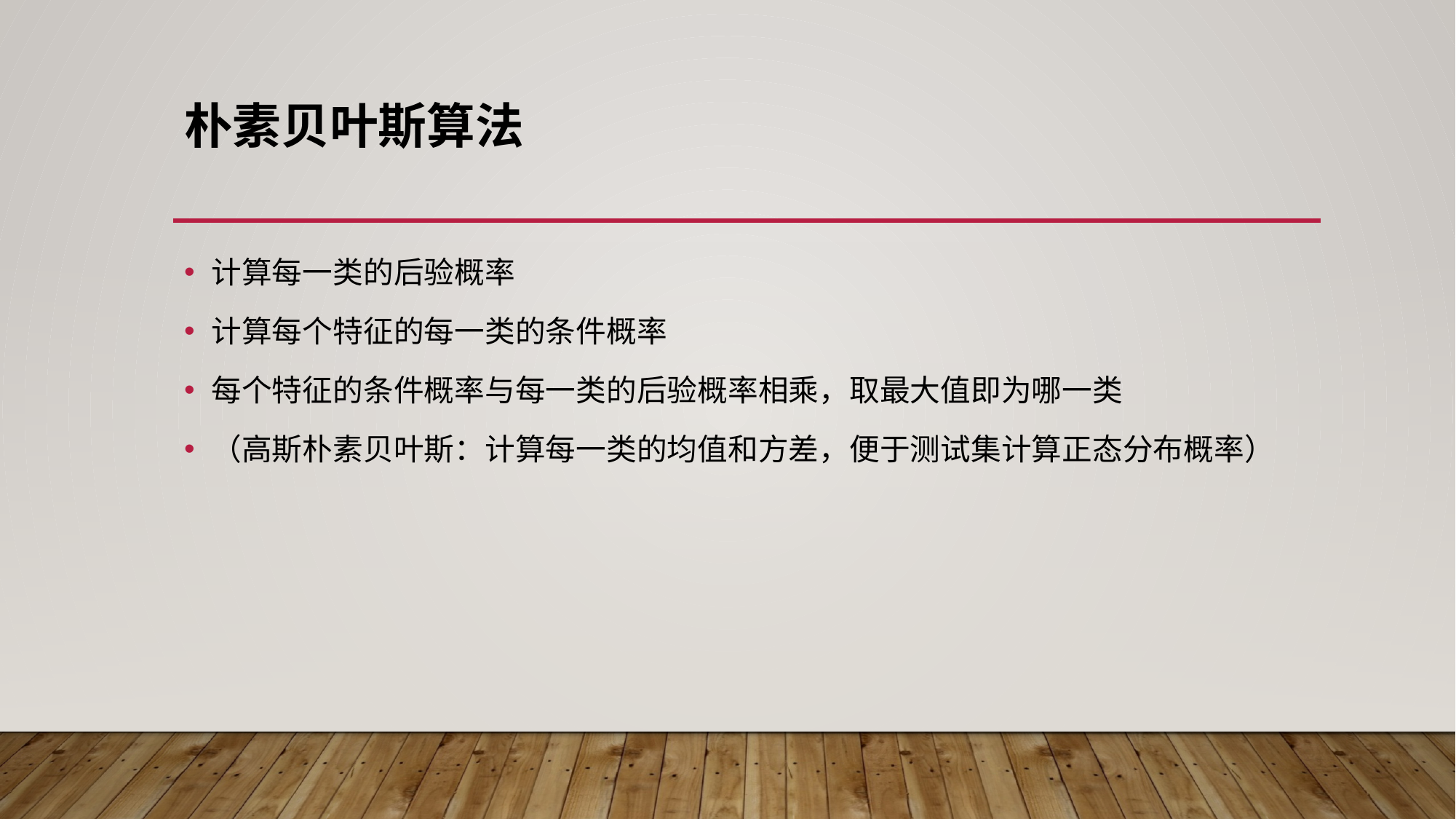

# 朴素贝叶斯算法
计算每一类的后验概率
计算每个特征的每一类的条件概率
每个特征的条件概率与每一类的后验概率相乘，取最大值即为哪一类
（高斯朴素贝叶斯：计算每一类的均值和方差，便于测试集计算正态分布概率）